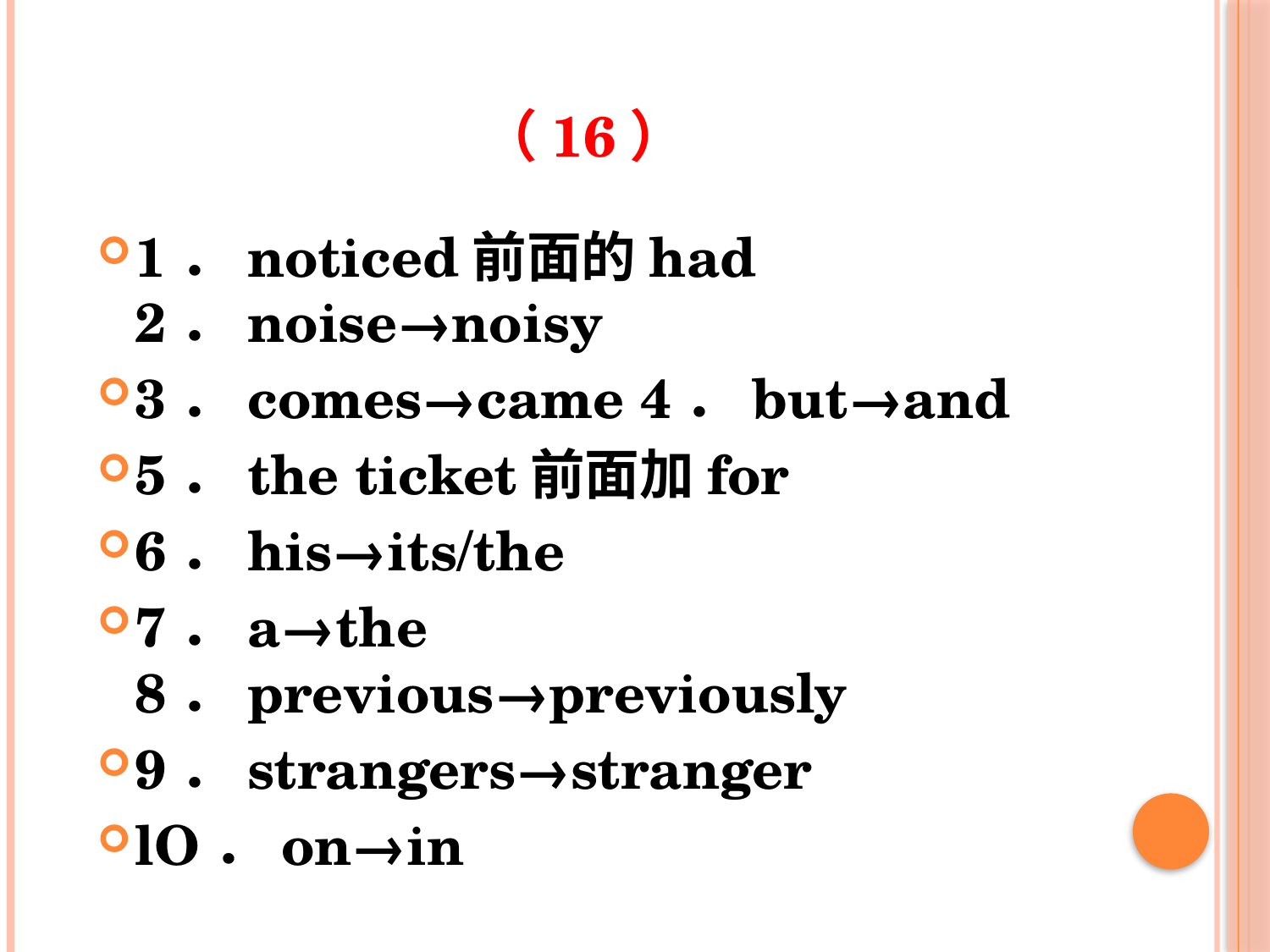

# （16）
1．noticed前面的had 2．noise→noisy
3．comes→came 4．but→and
5．the ticket前面加for
6．his→its/the
7．a→the    8．previous→previously
9．strangers→stranger
lO．on→in